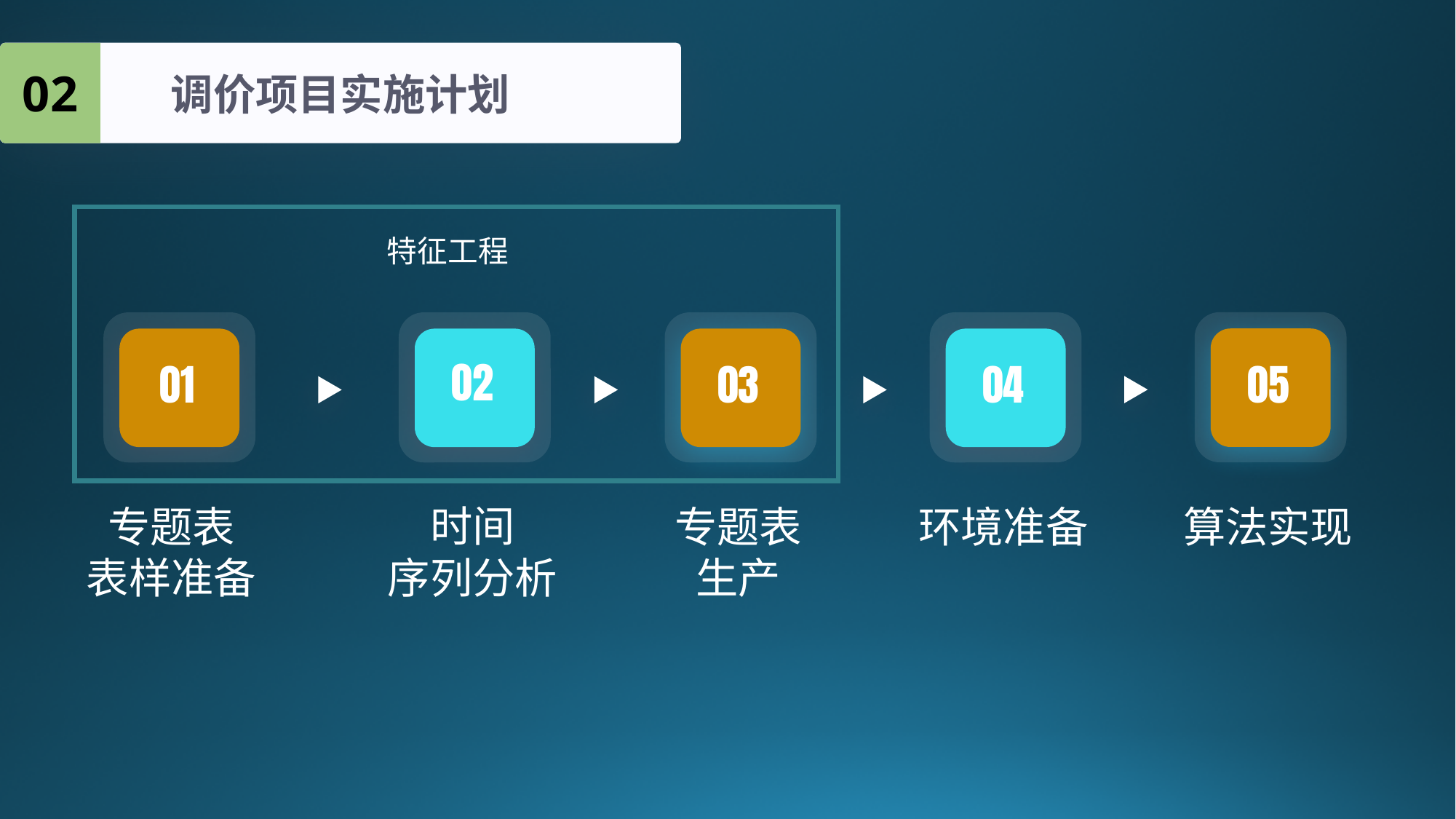

调价项目实施计划

02

特征工程

05

01

02

03

04

时间
序列分析
专题表
表样准备
专题表
生产
环境准备
算法实现